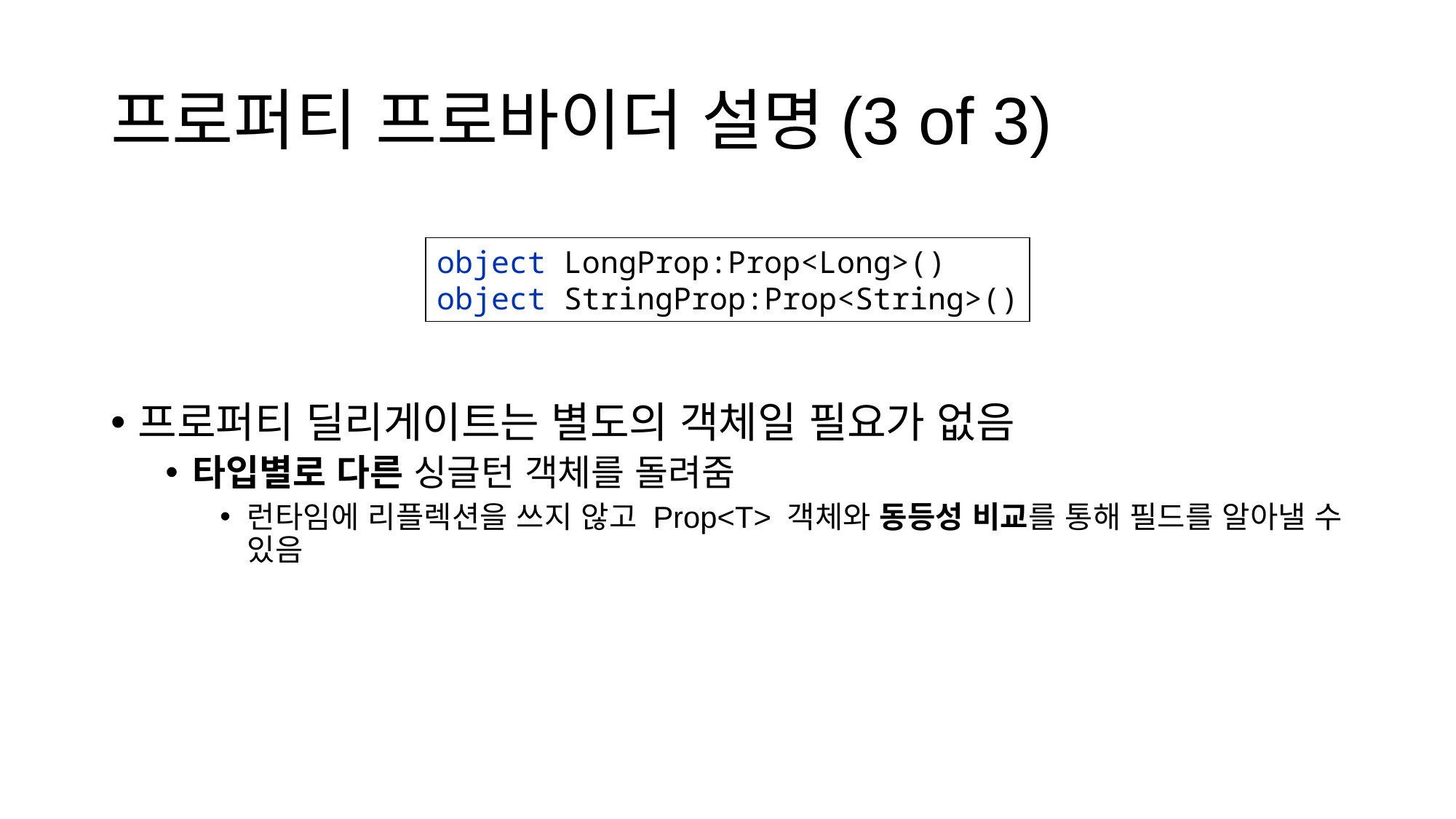

# 프로퍼티 프로바이더 설명(3 of 3)
object LongProp:Prop<Long>()
object StringProp:Prop<String>()
프로퍼티 딜리게이트는 별도의 객체일 필요가 없음
타입별로 다른 싱글턴 객체를 돌려줌
런타임에 리플렉션을 쓰지 않고 Prop<T> 객체와 동등성 비교를 통해 필드를 알아낼 수 있음